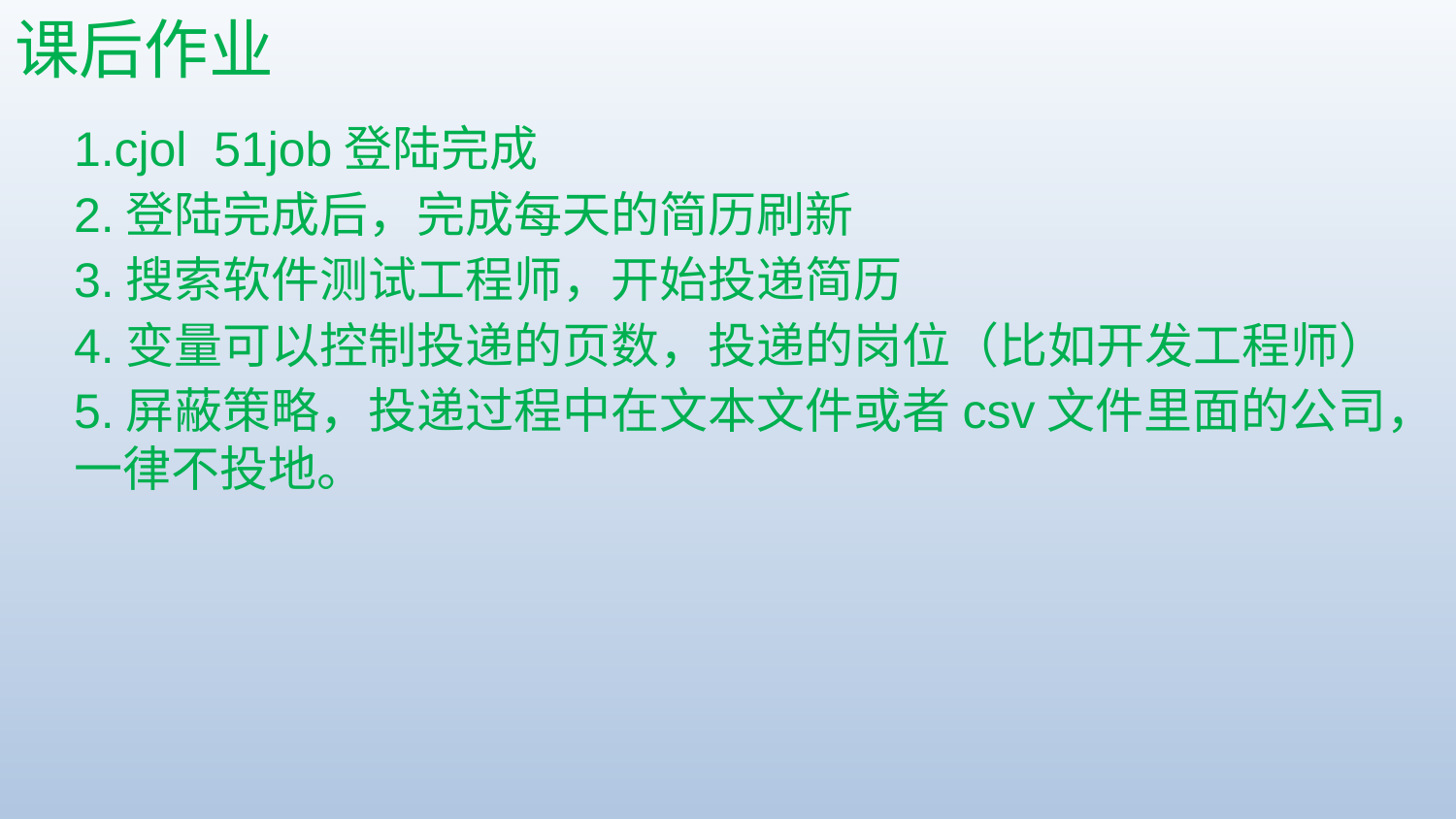

# 课后作业
1.cjol  51job登陆完成
2.登陆完成后，完成每天的简历刷新
3.搜索软件测试工程师，开始投递简历
4.变量可以控制投递的页数，投递的岗位（比如开发工程师）
5.屏蔽策略，投递过程中在文本文件或者csv文件里面的公司，一律不投地。